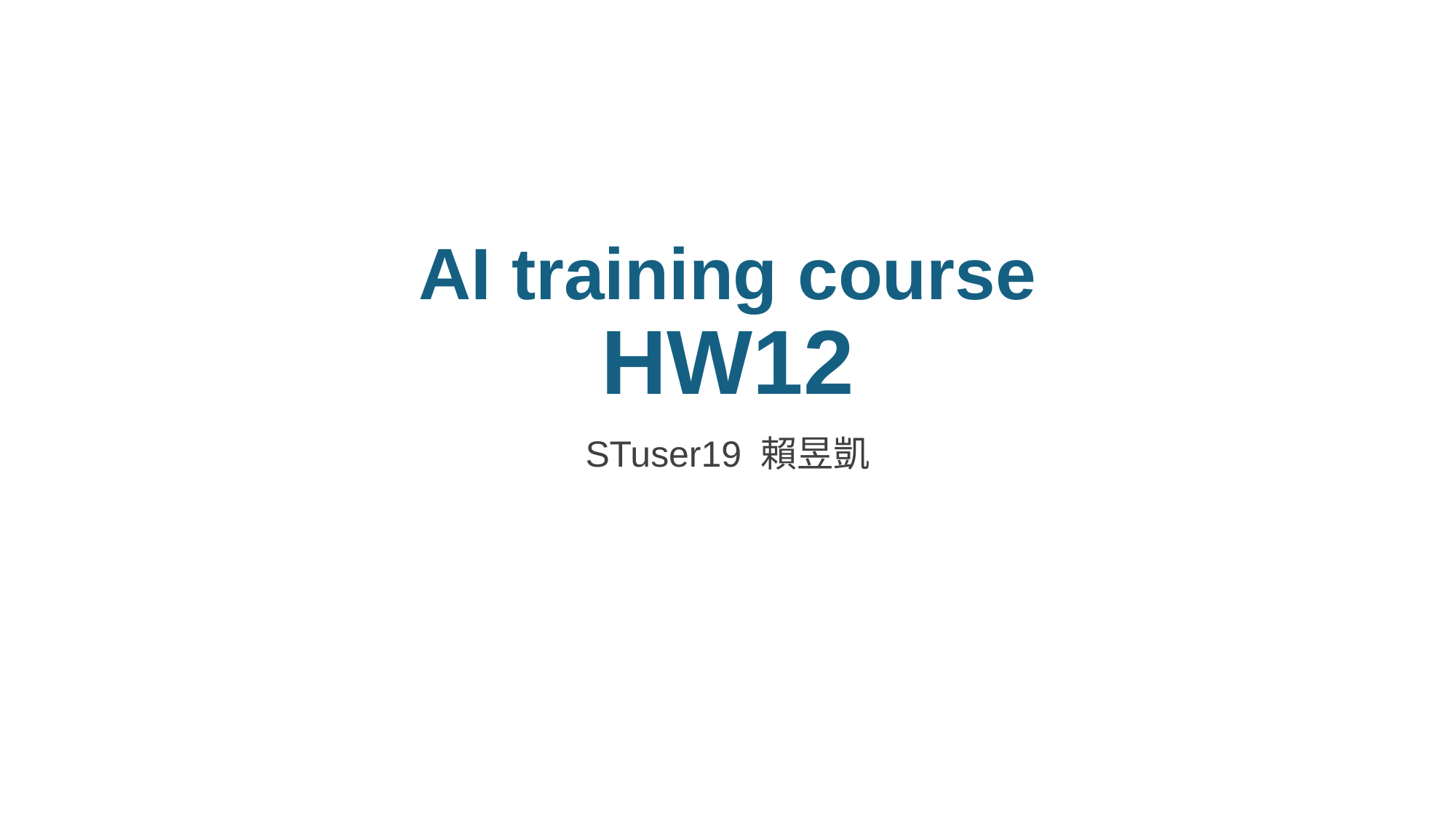

# AI training course HW12
STuser19 賴昱凱